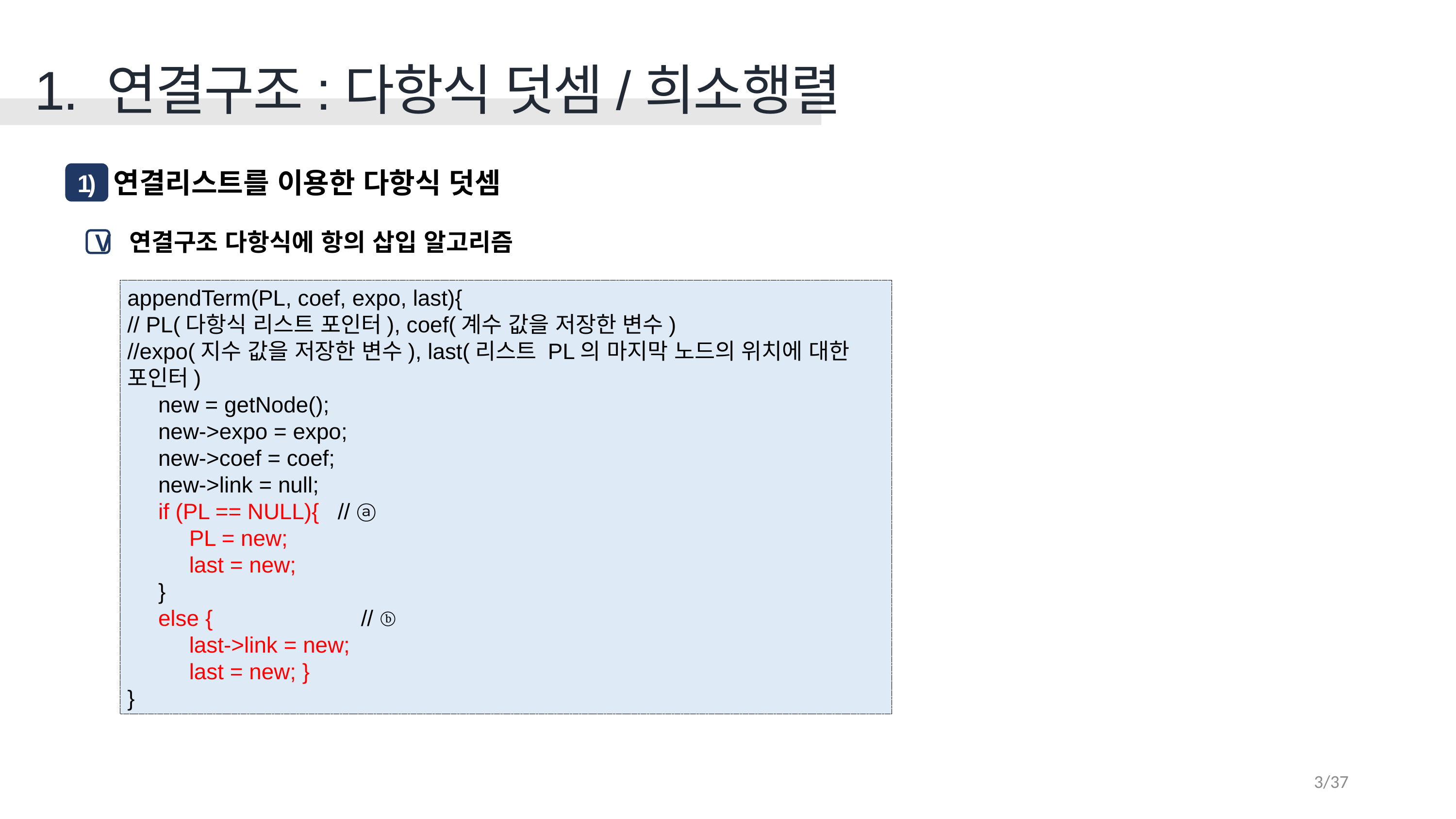

1. 연결구조:다항식 덧셈/희소행렬

연결리스트를 이용한 다항식 덧셈
1)
 연결구조 다항식에 항의 삽입 알고리즘

V
appendTerm(PL, coef, expo, last){
// PL(다항식 리스트 포인터), coef(계수 값을 저장한 변수)
//expo(지수 값을 저장한 변수), last(리스트 PL의 마지막 노드의 위치에 대한 포인터)
     new = getNode();
     new->expo = expo;
     new->coef = coef;
     new->link = null;
     if (PL == NULL){   // ⓐ
          PL = new;
          last = new;
     }
     else {                        // ⓑ
          last->link = new;
          last = new; }
}
3/37